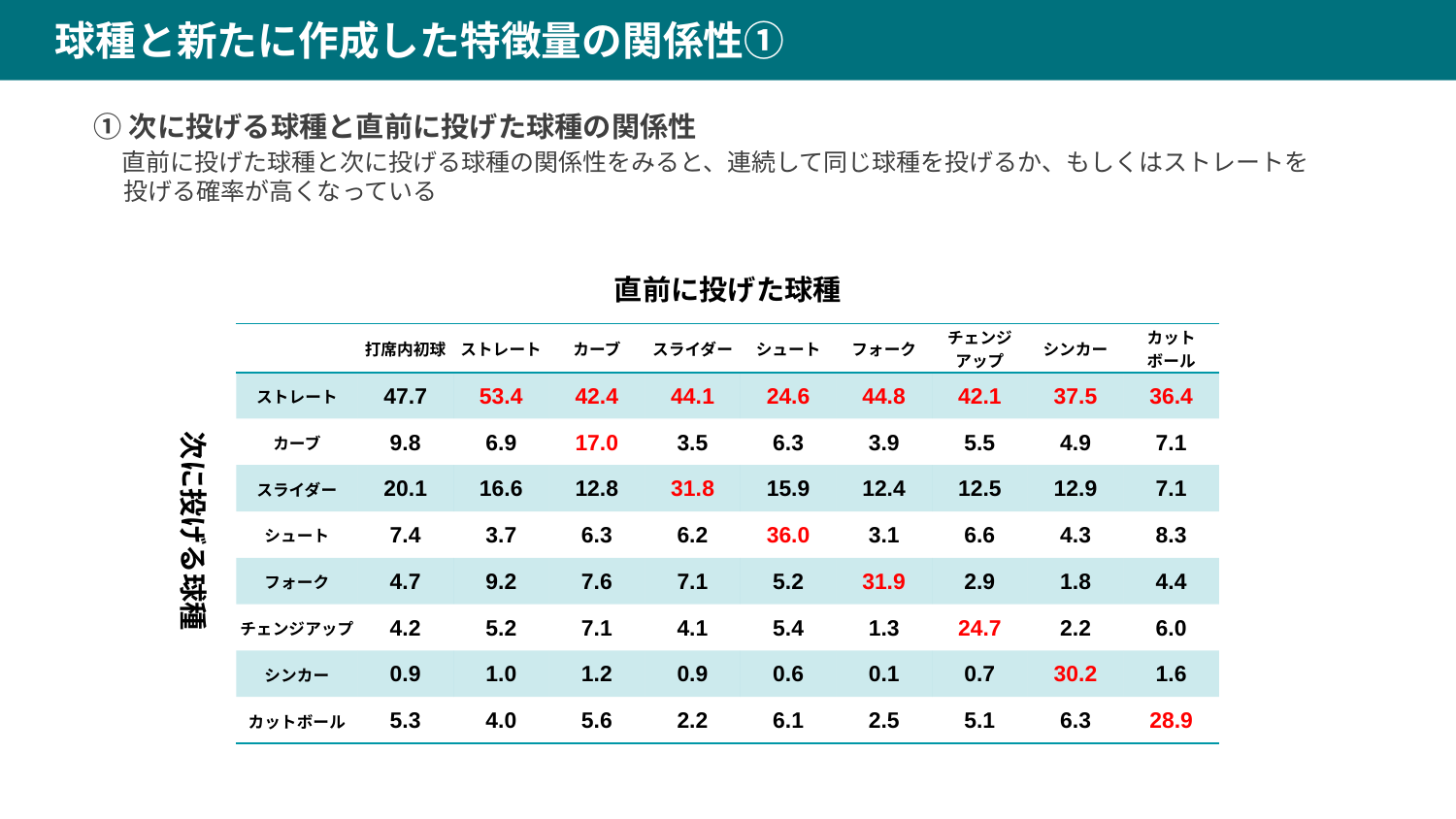

球種と新たに作成した特徴量の関係性①
# ①次に投げる球種と直前に投げた球種の関係性 　直前に投げた球種と次に投げる球種の関係性をみると、連続して同じ球種を投げるか、もしくはストレートを 　 投げる確率が高くなっている
直前に投げた球種
|  | 打席内初球 | ストレート | カーブ | スライダー | シュート | フォーク | チェンジ アップ | シンカー | カット ボール |
| --- | --- | --- | --- | --- | --- | --- | --- | --- | --- |
| ストレート | 47.7 | 53.4 | 42.4 | 44.1 | 24.6 | 44.8 | 42.1 | 37.5 | 36.4 |
| カーブ | 9.8 | 6.9 | 17.0 | 3.5 | 6.3 | 3.9 | 5.5 | 4.9 | 7.1 |
| スライダー | 20.1 | 16.6 | 12.8 | 31.8 | 15.9 | 12.4 | 12.5 | 12.9 | 7.1 |
| シュート | 7.4 | 3.7 | 6.3 | 6.2 | 36.0 | 3.1 | 6.6 | 4.3 | 8.3 |
| フォーク | 4.7 | 9.2 | 7.6 | 7.1 | 5.2 | 31.9 | 2.9 | 1.8 | 4.4 |
| チェンジアップ | 4.2 | 5.2 | 7.1 | 4.1 | 5.4 | 1.3 | 24.7 | 2.2 | 6.0 |
| シンカー | 0.9 | 1.0 | 1.2 | 0.9 | 0.6 | 0.1 | 0.7 | 30.2 | 1.6 |
| カットボール | 5.3 | 4.0 | 5.6 | 2.2 | 6.1 | 2.5 | 5.1 | 6.3 | 28.9 |
次に投げる球種